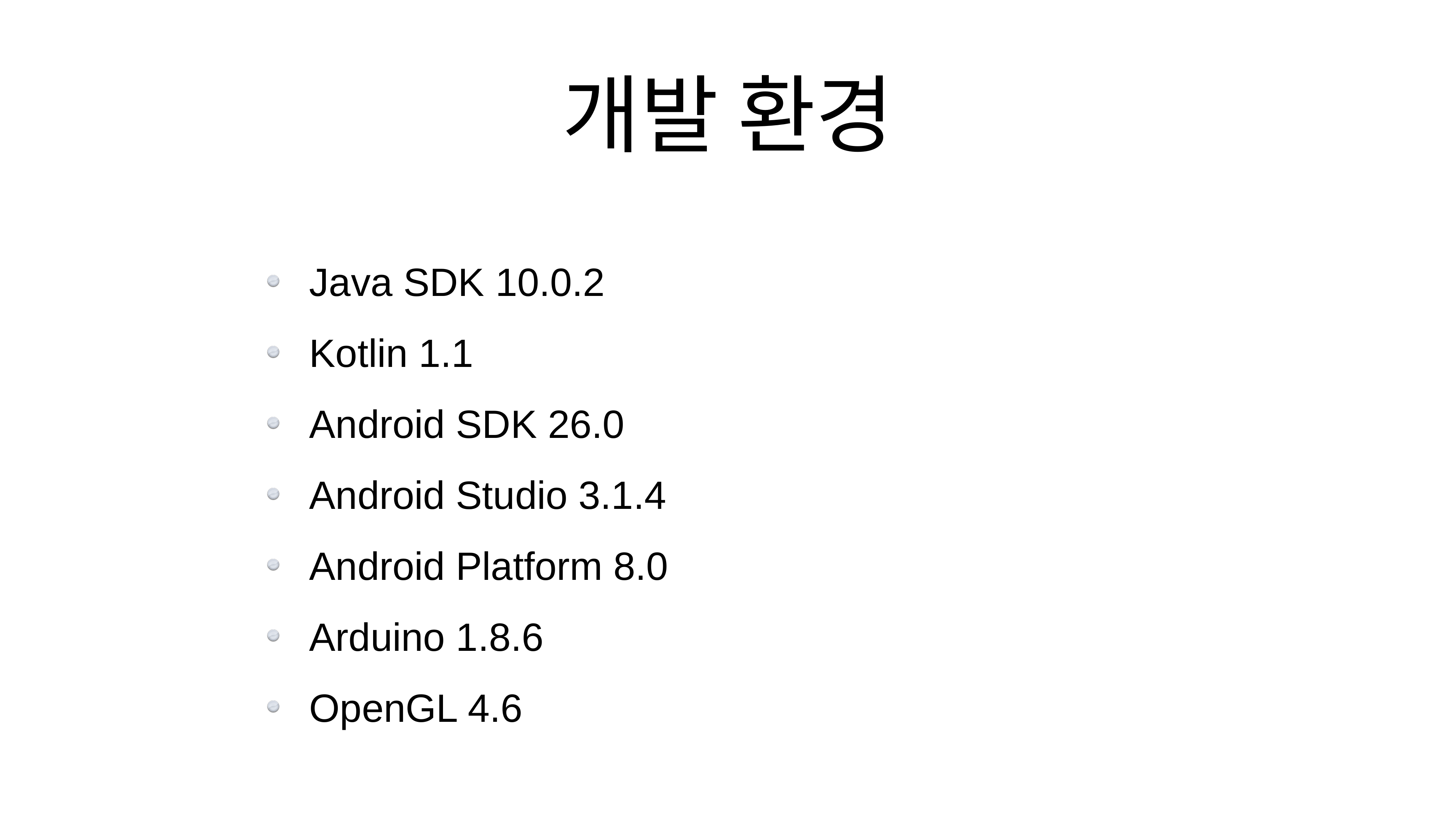

# 개발 환경
Java SDK 10.0.2
Kotlin 1.1
Android SDK 26.0
Android Studio 3.1.4
Android Platform 8.0
Arduino 1.8.6
OpenGL 4.6